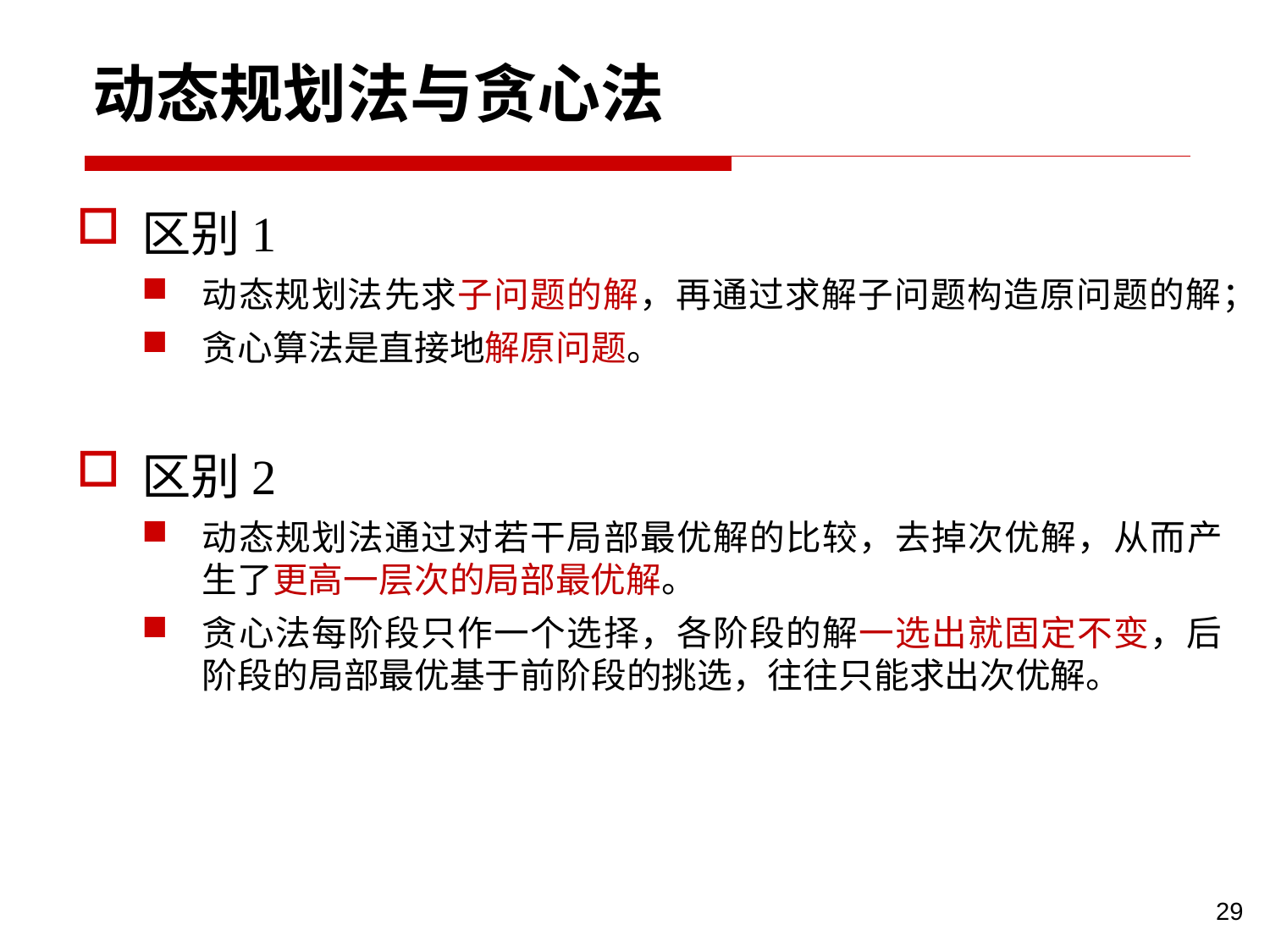

# 动态规划法与贪心法
区别1
动态规划法先求子问题的解，再通过求解子问题构造原问题的解；
贪心算法是直接地解原问题。

区别2
动态规划法通过对若干局部最优解的比较，去掉次优解，从而产生了更高一层次的局部最优解。
贪心法每阶段只作一个选择，各阶段的解一选出就固定不变，后阶段的局部最优基于前阶段的挑选，往往只能求出次优解。
29